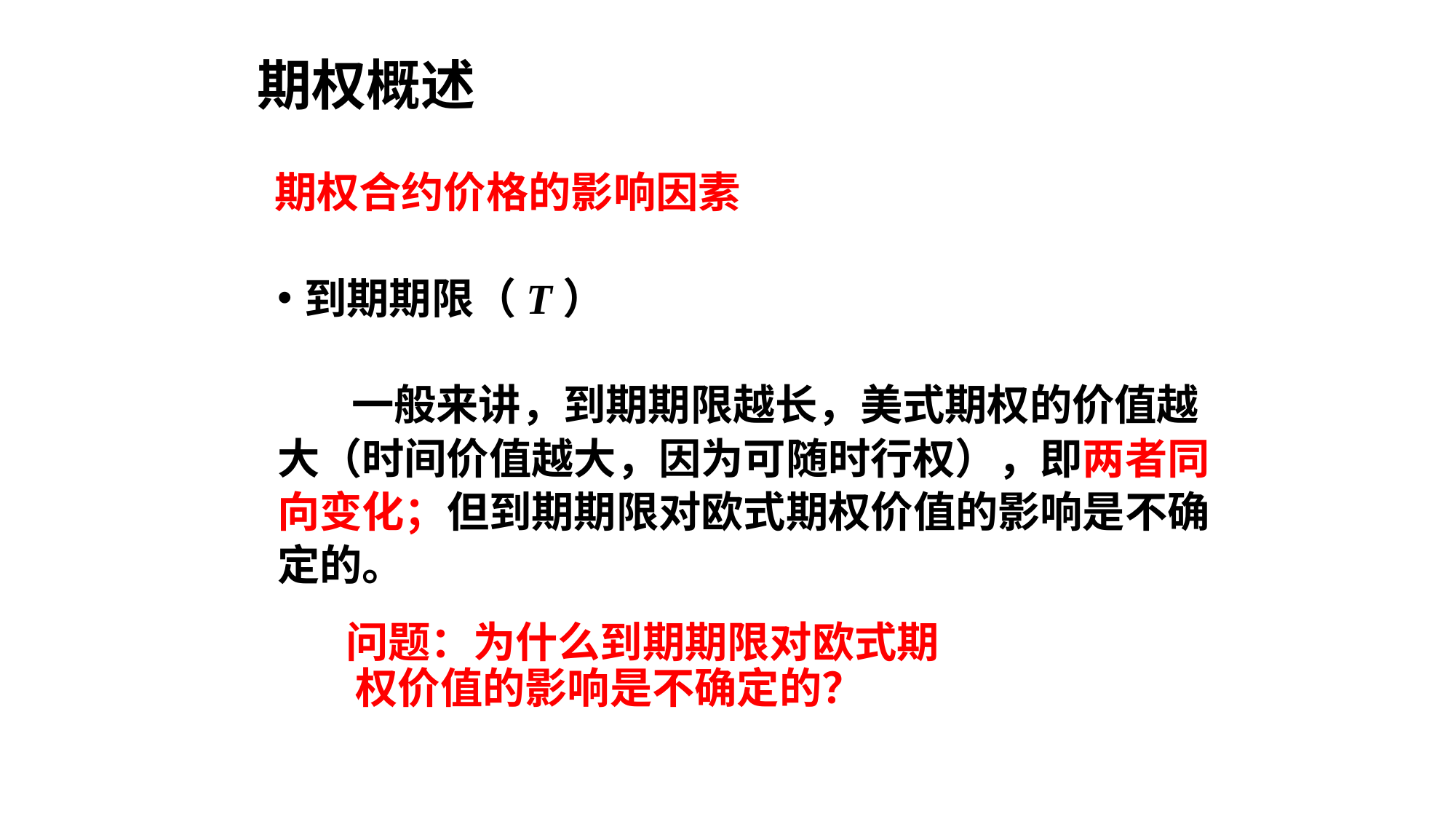

# 期权概述
期权合约价格的影响因素
到期期限（T）

        一般来讲，到期期限越长，美式期权的价值越
大（时间价值越大，因为可随时行权），即两者同
向变化；但到期期限对欧式期权价值的影响是不确
定的。
问题：为什么到期期限对欧式期    权价值的影响是不确定的？